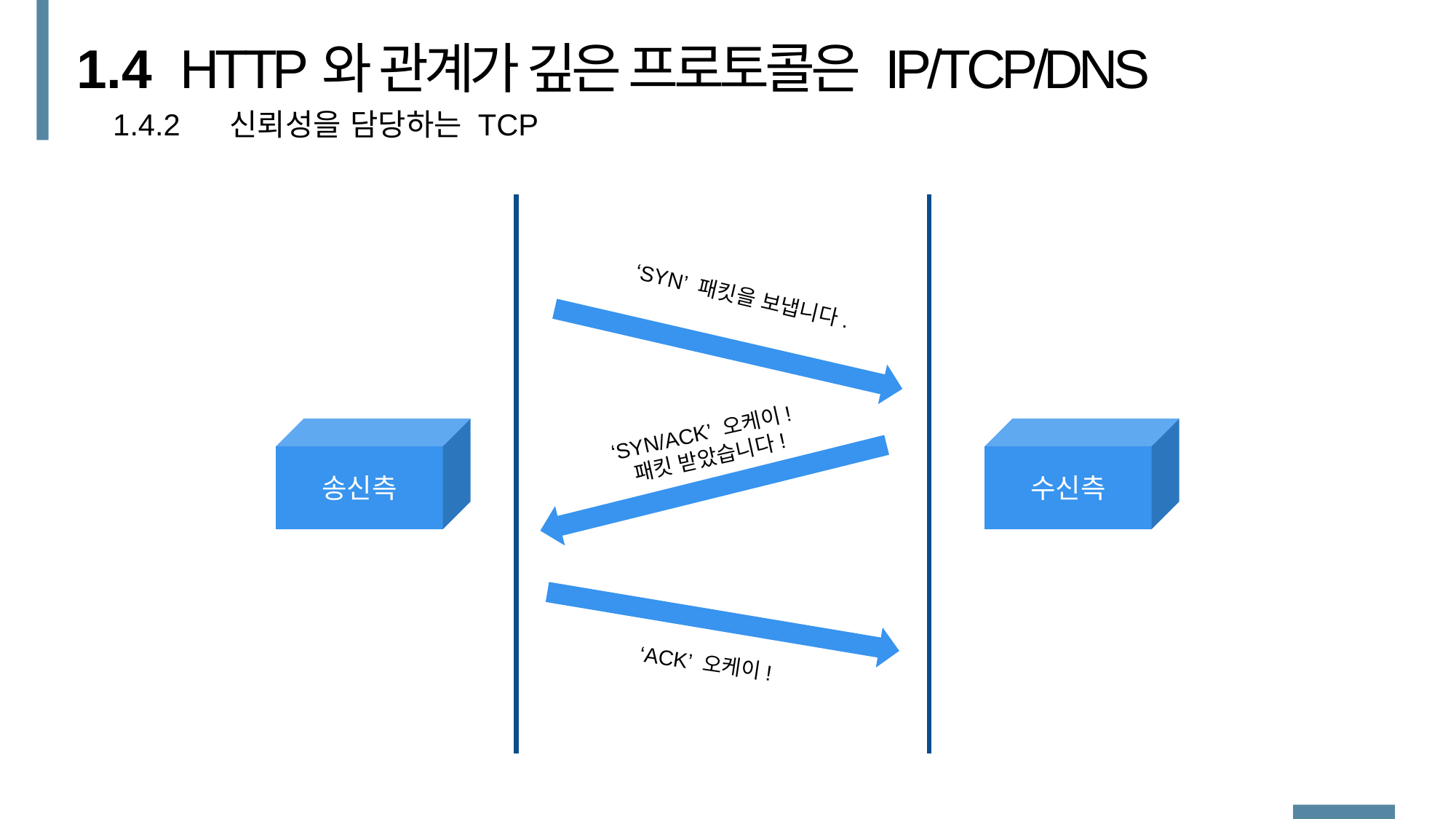

1.4
HTTP와 관계가 깊은 프로토콜은 IP/TCP/DNS
1.4.2     신뢰성을 담당하는 TCP
‘SYN’ 패킷을 보냅니다.

‘SYN/ACK’ 오케이!
패킷 받았습니다!
송신측
수신측

‘ACK’ 오케이!